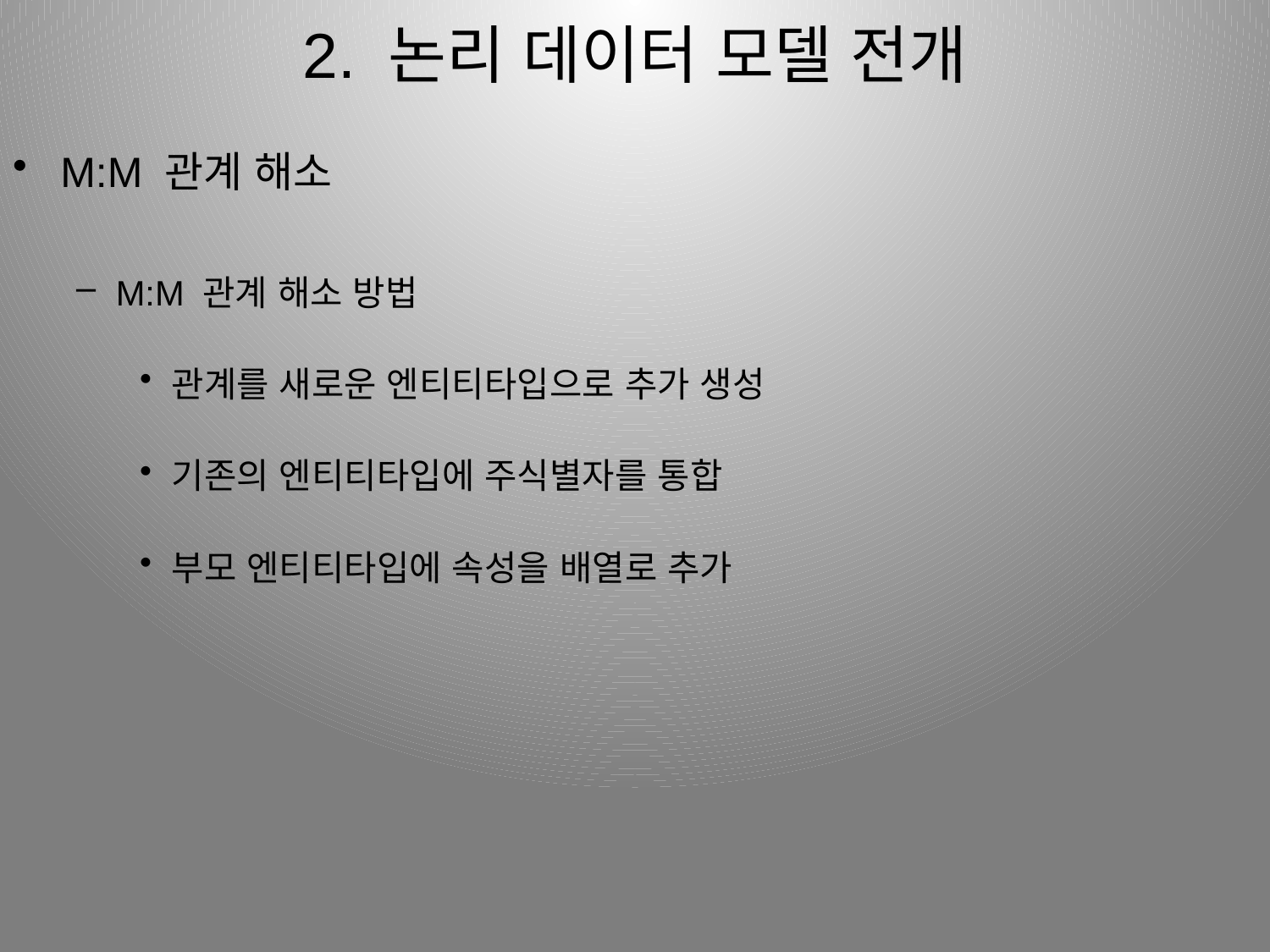

# 2. 논리 데이터 모델 전개
M:M 관계 해소

M:M 관계 해소 방법
관계를 새로운 엔티티타입으로 추가 생성
기존의 엔티티타입에 주식별자를 통합
부모 엔티티타입에 속성을 배열로 추가